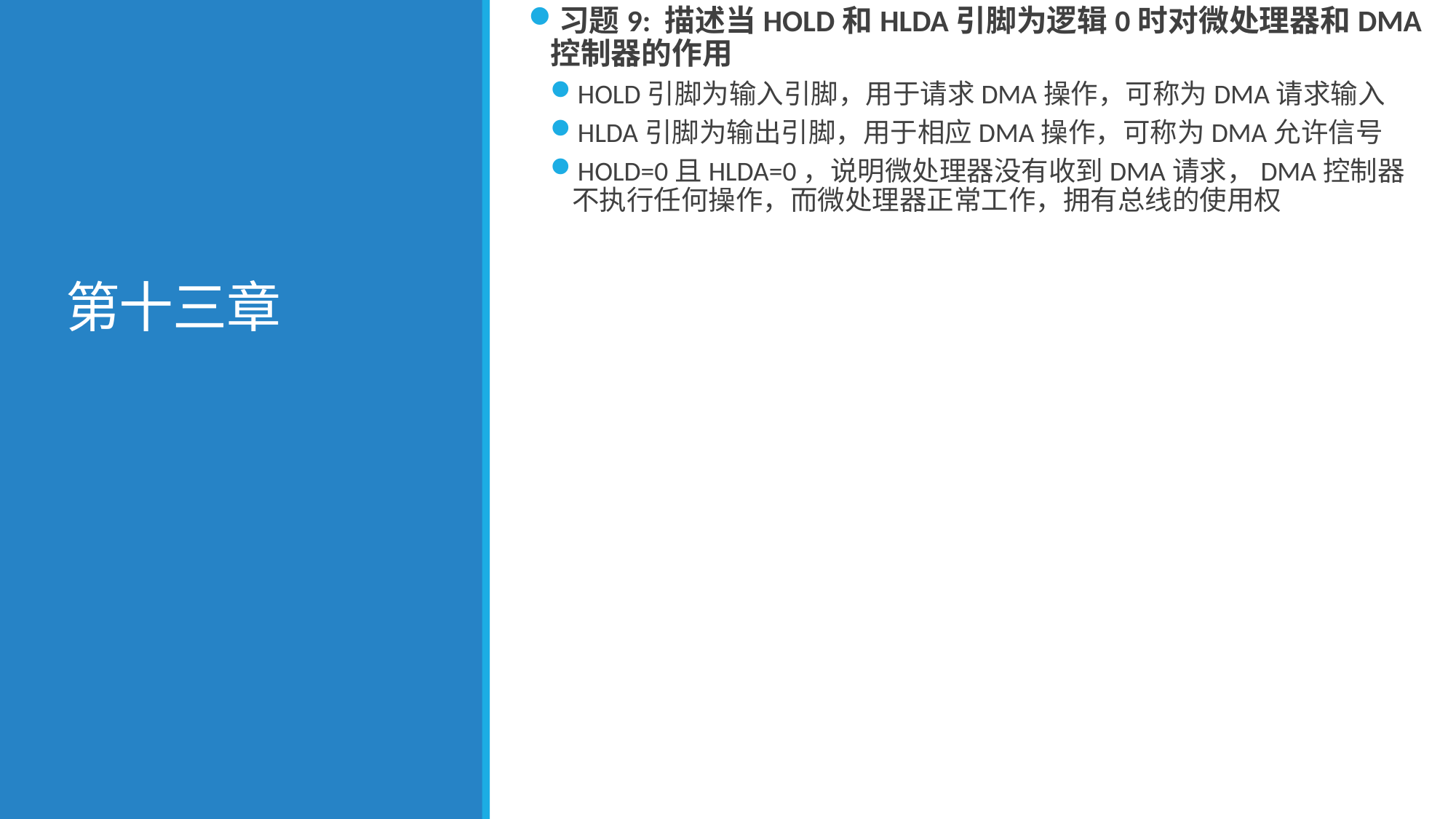

习题9: 描述当HOLD和HLDA引脚为逻辑0时对微处理器和DMA控制器的作用
HOLD引脚为输入引脚，用于请求DMA操作，可称为DMA请求输入
HLDA引脚为输出引脚，用于相应DMA操作，可称为DMA允许信号
HOLD=0且HLDA=0，说明微处理器没有收到DMA请求，DMA控制器不执行任何操作，而微处理器正常工作，拥有总线的使用权
# 第十三章